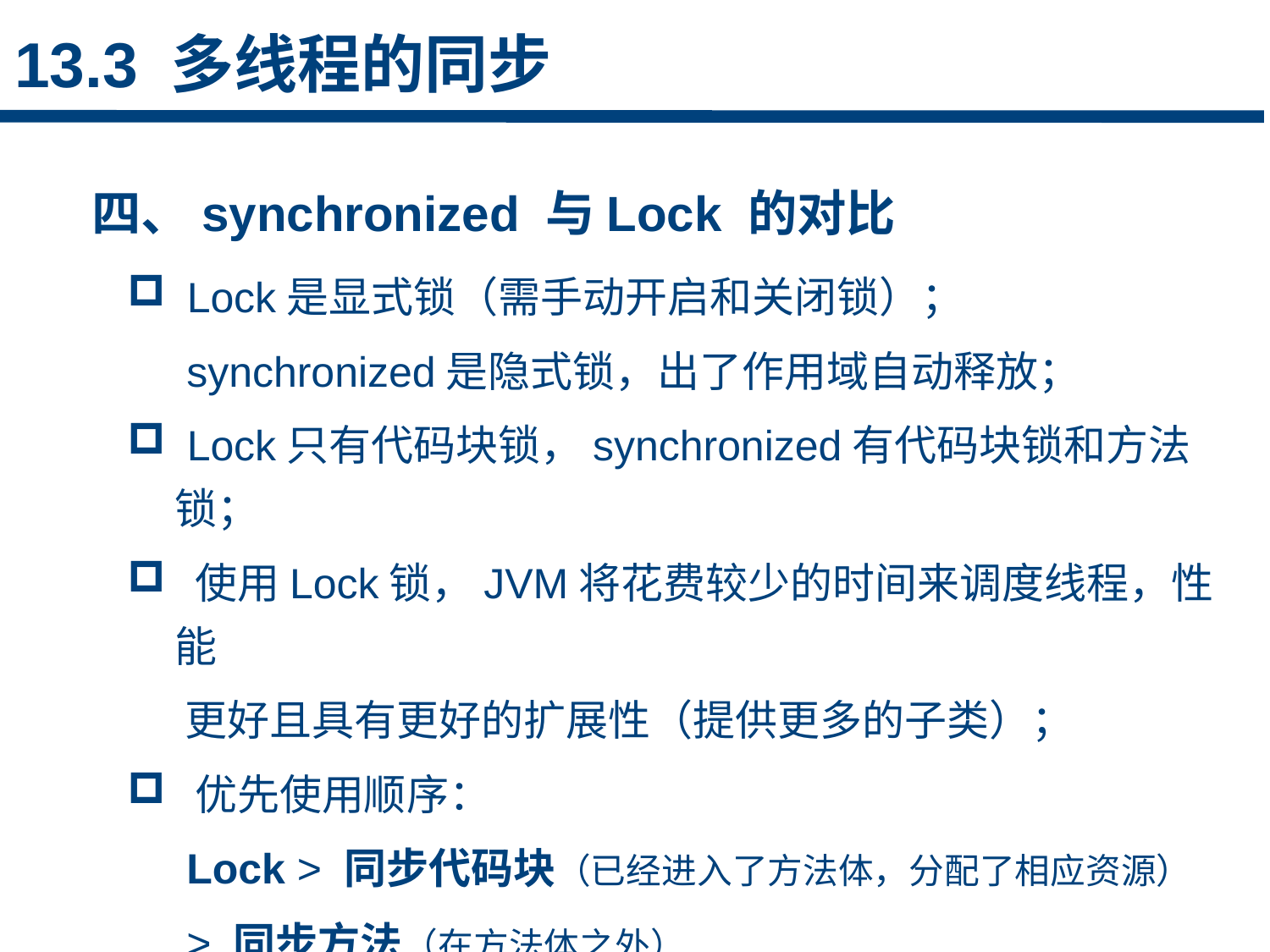

13.3 多线程的同步
四、synchronized 与Lock 的对比
 Lock是显式锁（需手动开启和关闭锁）；
     synchronized是隐式锁，出了作用域自动释放；
 Lock只有代码块锁，synchronized有代码块锁和方法锁；
 使用Lock锁，JVM将花费较少的时间来调度线程，性能
     更好且具有更好的扩展性（提供更多的子类）；
 优先使用顺序：
     Lock > 同步代码块（已经进入了方法体，分配了相应资源）
     > 同步方法（在方法体之外）
点击添加文本
点击添加文本
点击添加文本
点击添加文本